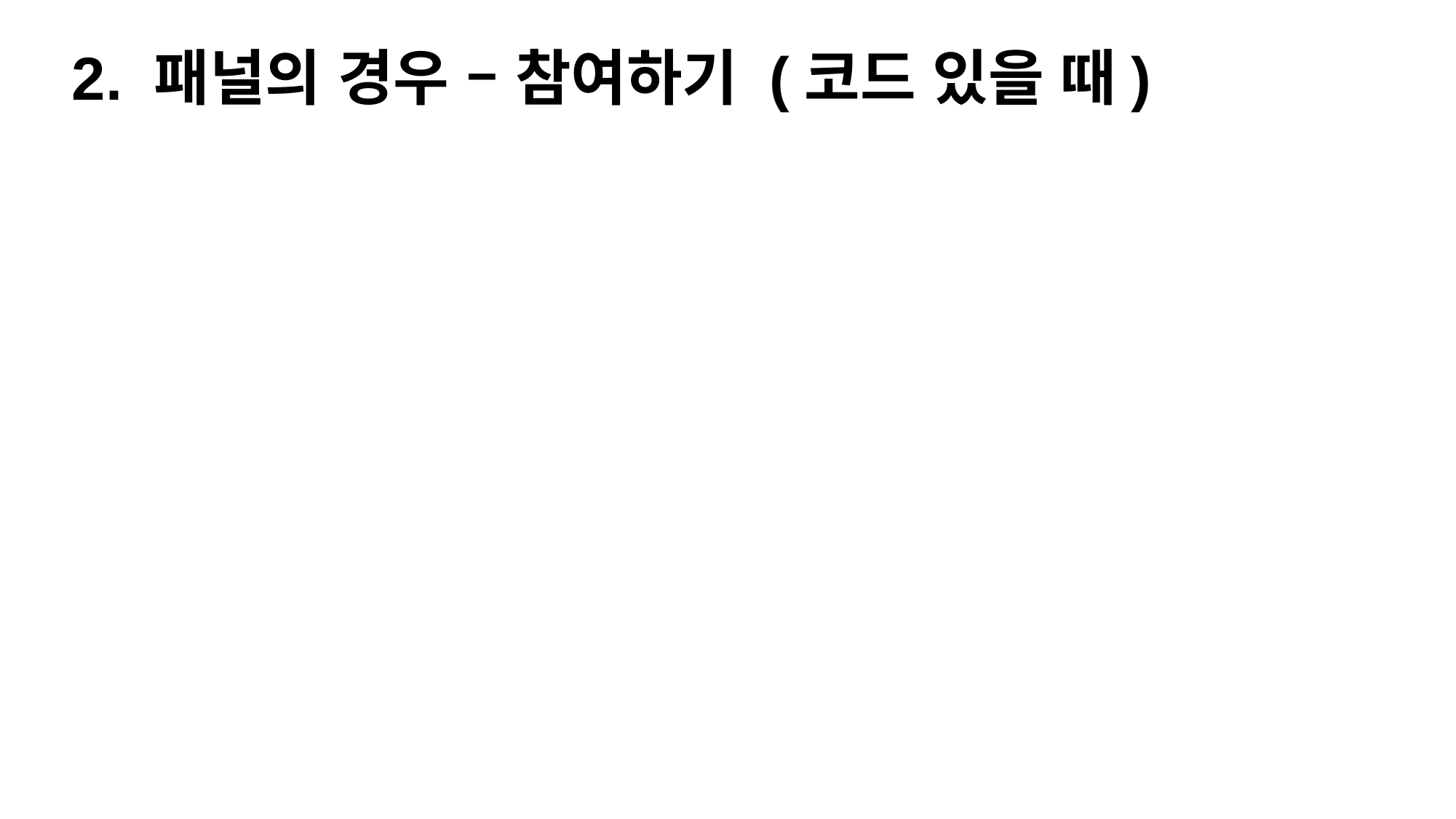

2. 패널의 경우 – 참여하기 (코드 있을 때)